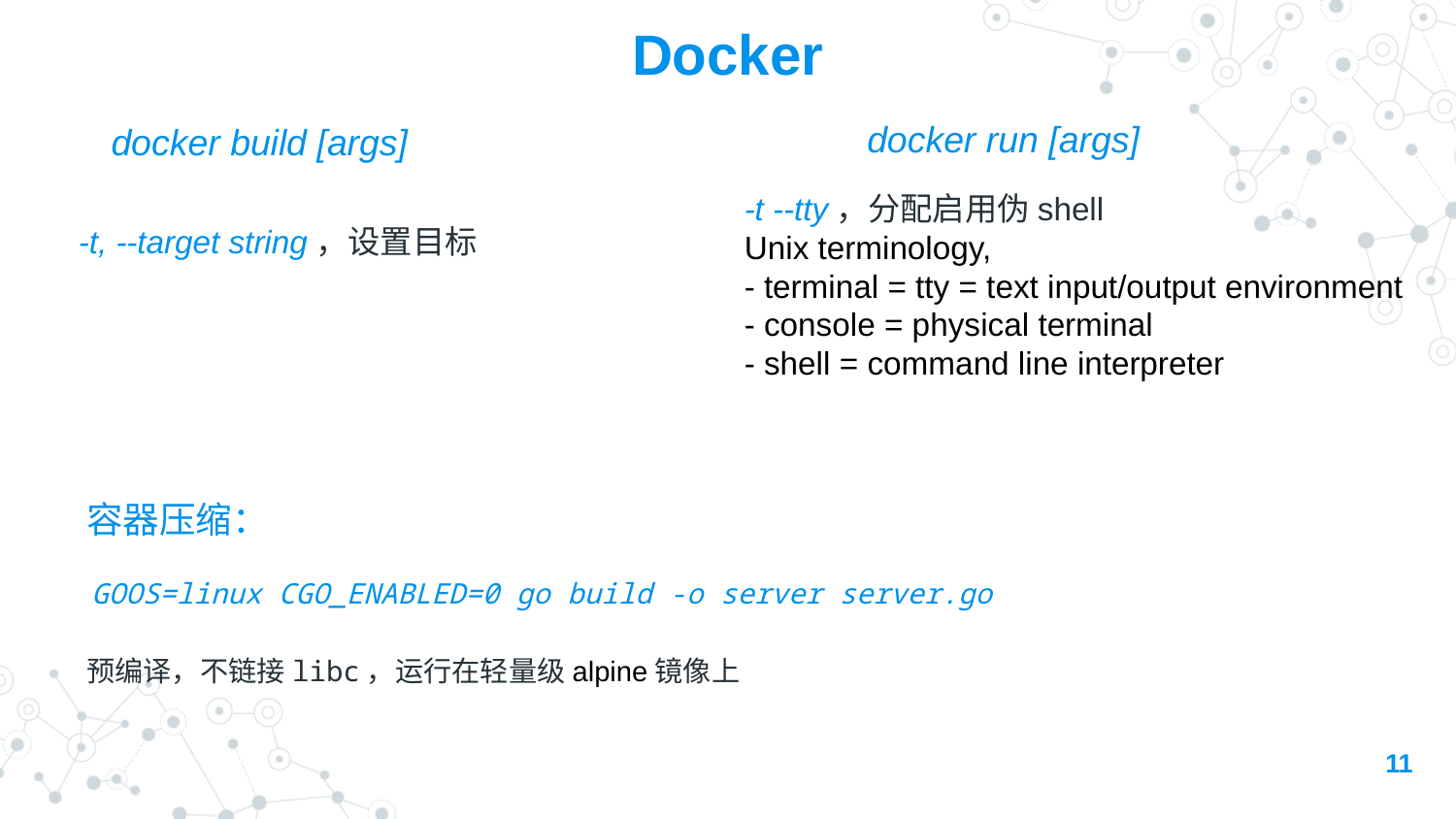

# Docker
docker run [args]
docker build [args]
-t --tty，分配启用伪shell
Unix terminology,
- terminal = tty = text input/output environment
- console = physical terminal
- shell = command line interpreter
-t, --target string，设置目标
容器压缩：
GOOS=linux CGO_ENABLED=0 go build -o server server.go
预编译，不链接libc，运行在轻量级alpine镜像上
11